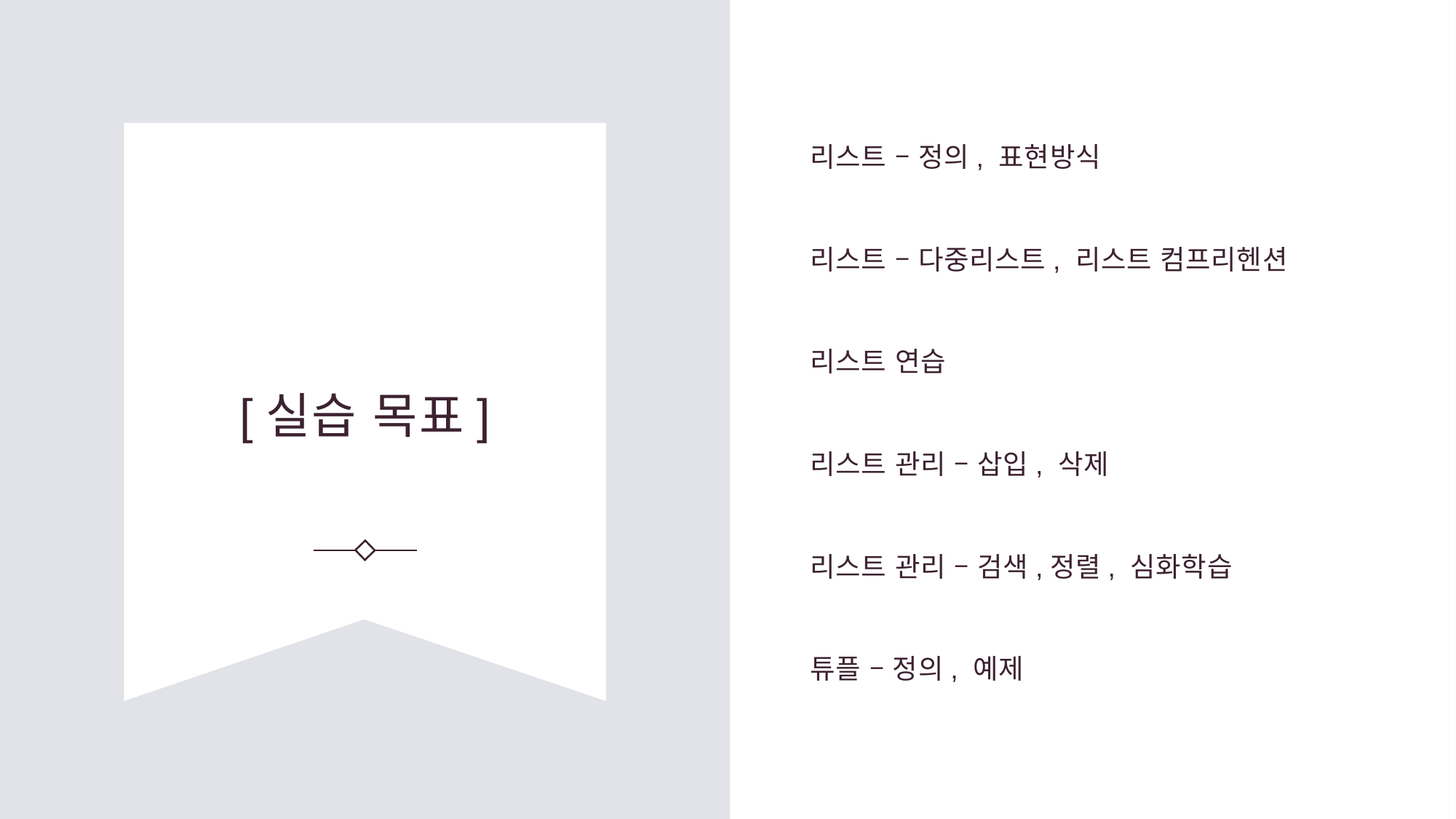

리스트 – 정의, 표현방식

리스트 – 다중리스트, 리스트 컴프리헨션

리스트 연습

리스트 관리 – 삽입, 삭제

리스트 관리 – 검색,정렬, 심화학습

튜플 – 정의, 예제

# [실습 목표]